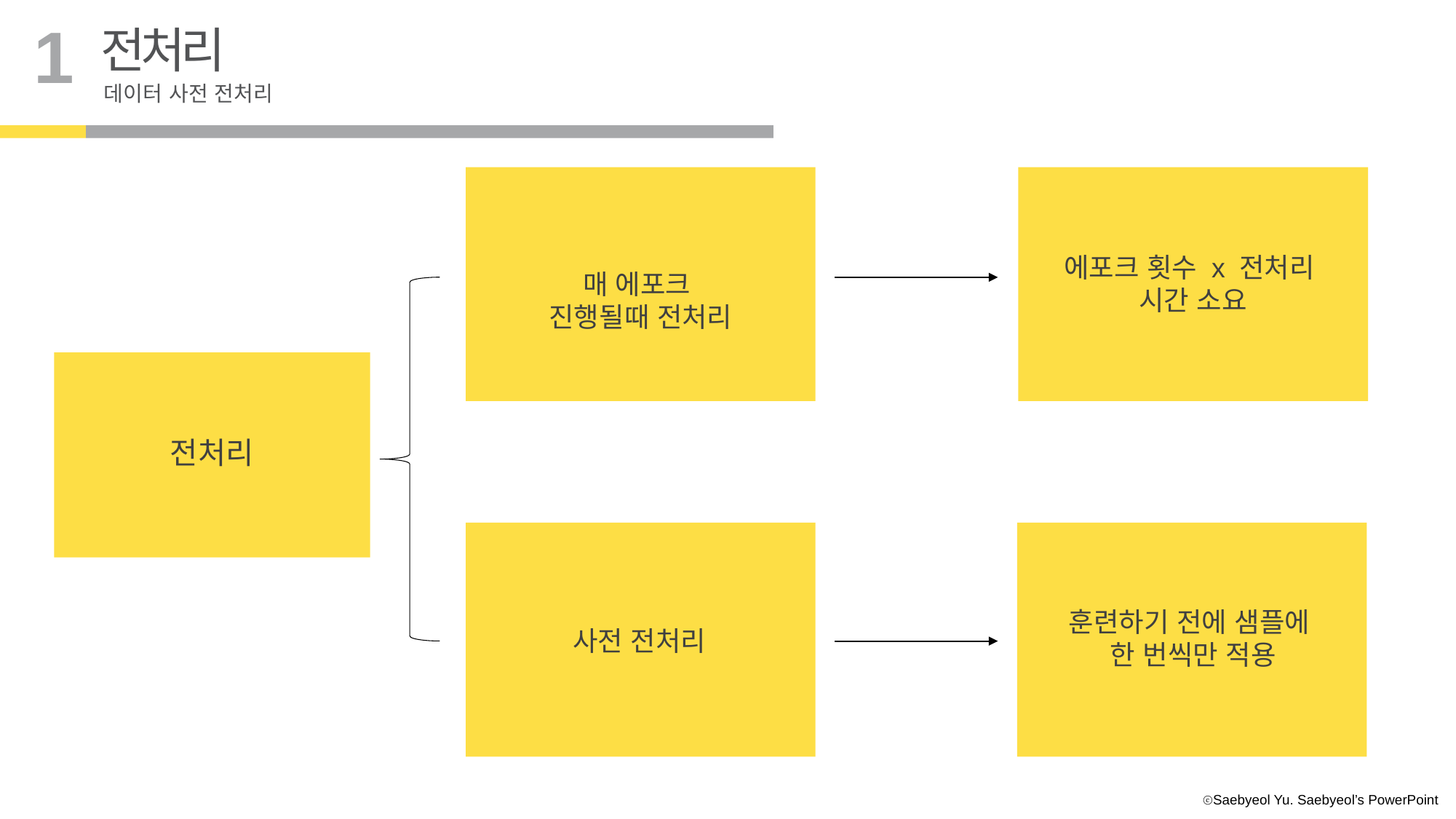

1
전처리
데이터 사전 전처리

에포크 횟수 x 전처리
시간 소요

매 에포크
진행될때 전처리

전처리

사전 전처리

훈련하기 전에 샘플에
한 번씩만 적용